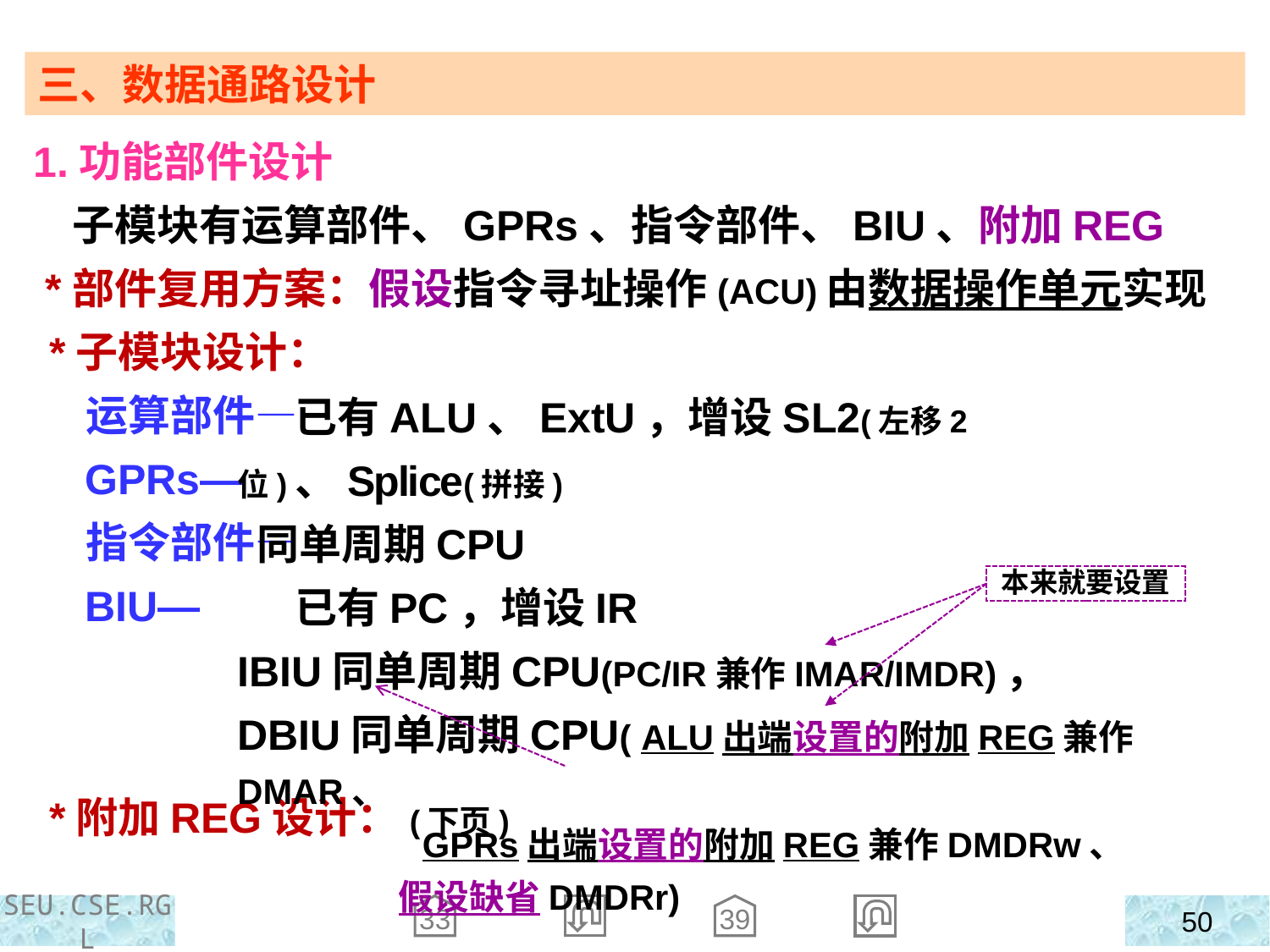

三、数据通路设计
1.功能部件设计
   子模块有运算部件、GPRs、指令部件、BIU、附加REG
 *部件复用方案：假设指令寻址操作(ACU)由数据操作单元实现
 *子模块设计：
    运算部件—
    GPRs—
    指令部件—
    BIU—

 *附加REG设计：(下页)
     已有ALU、ExtU，增设SL2(左移2位)、Splice(拼接)
 同单周期CPU
     已有PC，增设IR
IBIU同单周期CPU(PC/IR兼作IMAR/IMDR)，
DBIU同单周期CPU( ALU出端设置的附加REG兼作DMAR、
                   GPRs出端设置的附加REG兼作DMDRw、
                   假设缺省DMDRr)
本来就要设置

33
39
SEU.CSE.RGL

50